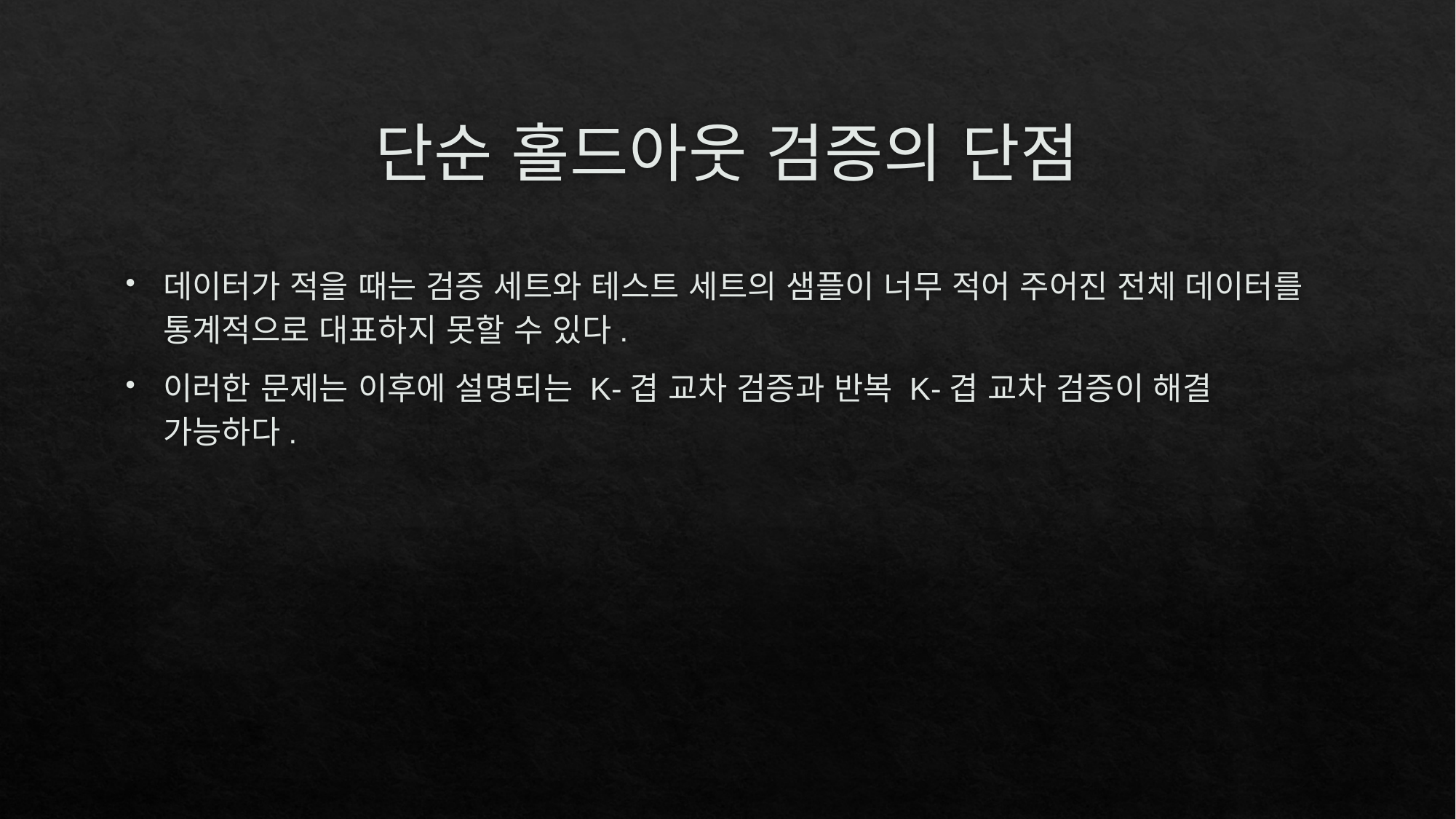

# 단순 홀드아웃 검증의 단점
데이터가 적을 때는 검증 세트와 테스트 세트의 샘플이 너무 적어 주어진 전체 데이터를 통계적으로 대표하지 못할 수 있다.
이러한 문제는 이후에 설명되는 K-겹 교차 검증과 반복 K-겹 교차 검증이 해결 가능하다.